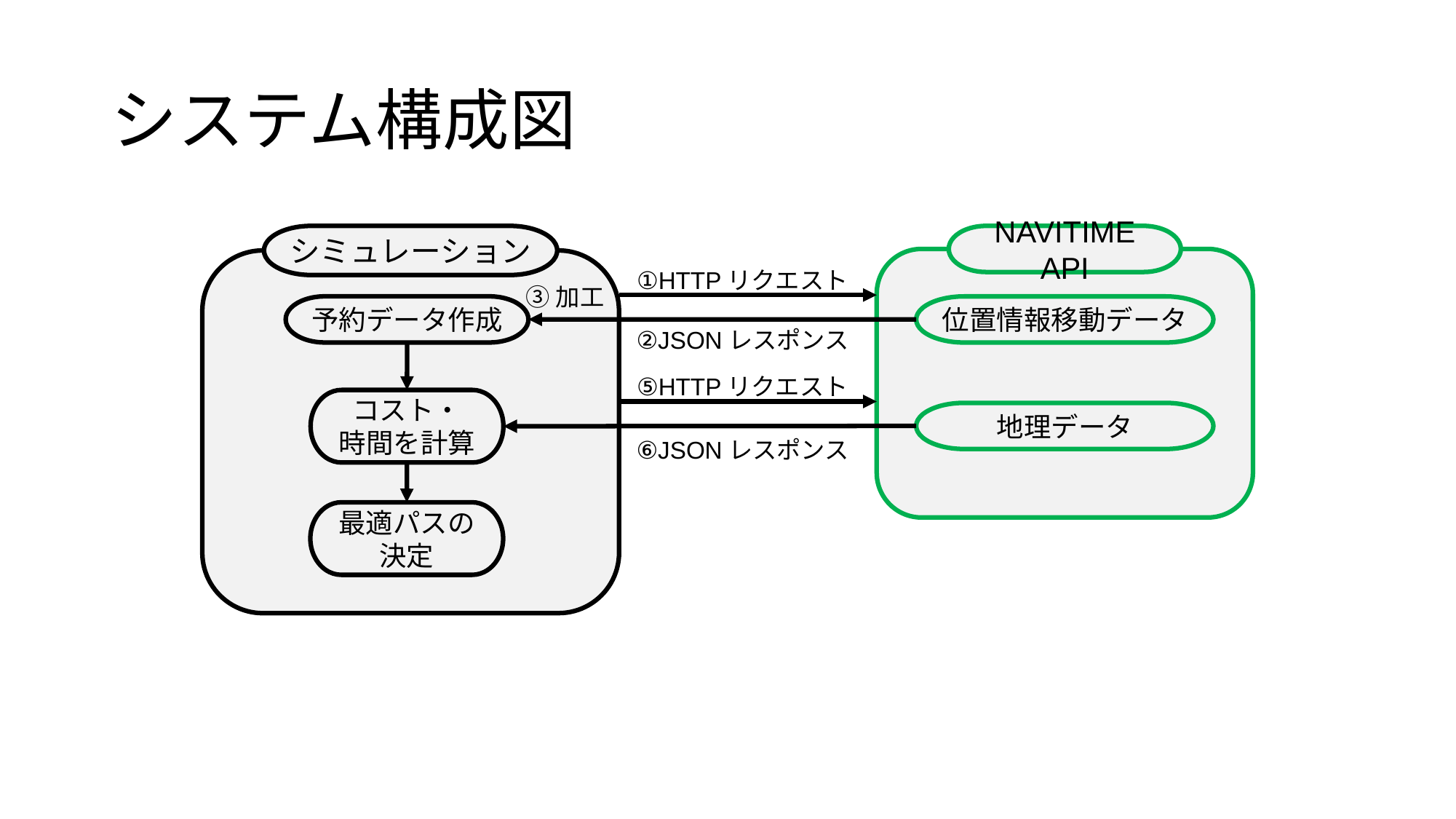

# システム構成図
シミュレーション
NAVITIME API

①HTTPリクエスト
③加工
予約データ作成
位置情報移動データ
②JSONレスポンス
⑤HTTPリクエスト
コスト・
時間を計算
地理データ
⑥JSONレスポンス
最適パスの決定